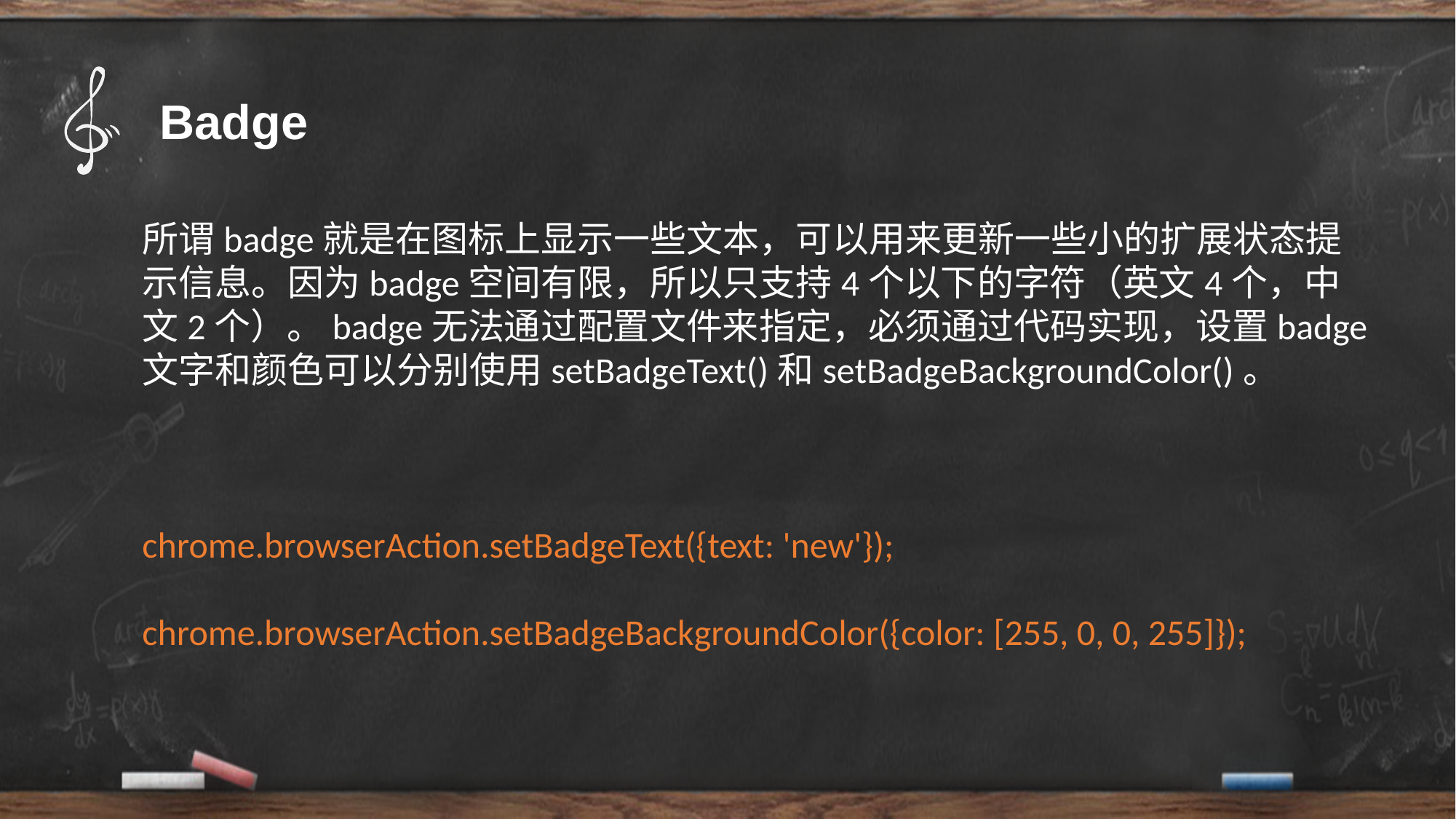

Badge
所谓badge就是在图标上显示一些文本，可以用来更新一些小的扩展状态提示信息。因为badge空间有限，所以只支持4个以下的字符（英文4个，中文2个）。badge无法通过配置文件来指定，必须通过代码实现，设置badge文字和颜色可以分别使用setBadgeText()和setBadgeBackgroundColor()。

chrome.browserAction.setBadgeText({text: 'new'});

chrome.browserAction.setBadgeBackgroundColor({color: [255, 0, 0, 255]});